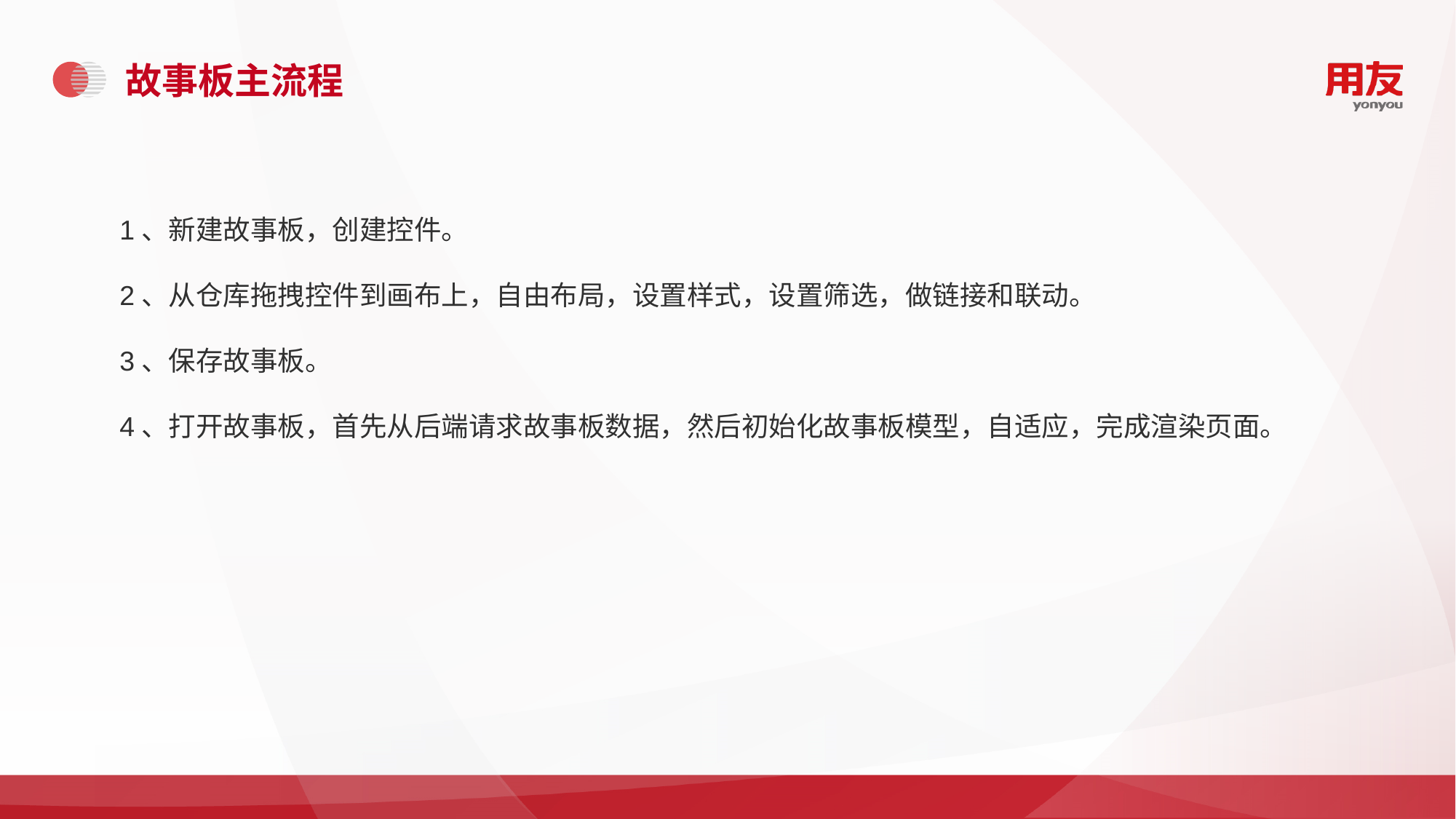

# 故事板主流程
1、新建故事板，创建控件。
2、从仓库拖拽控件到画布上，自由布局，设置样式，设置筛选，做链接和联动。
3、保存故事板。
4、打开故事板，首先从后端请求故事板数据，然后初始化故事板模型，自适应，完成渲染页面。